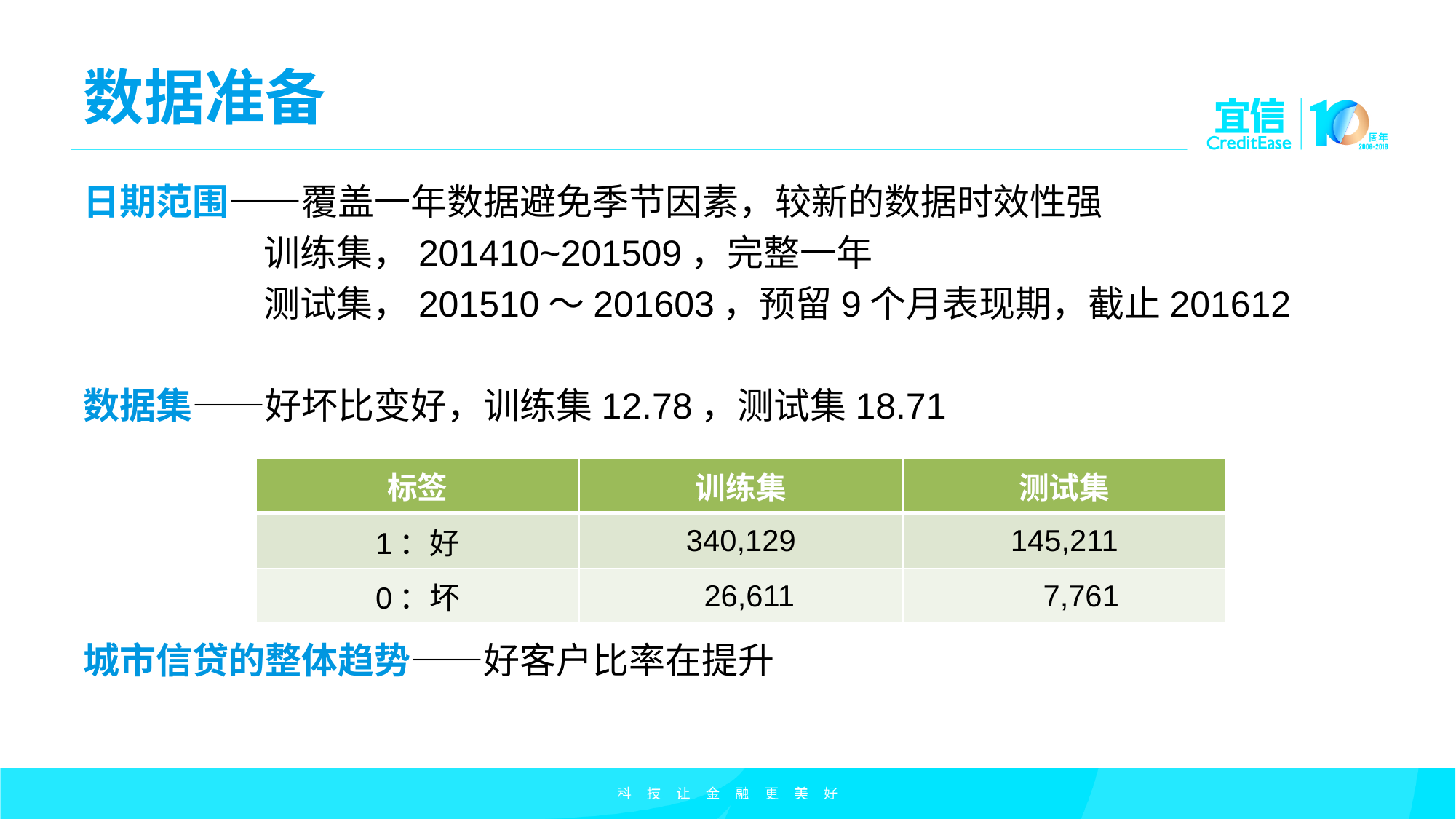

# 数据准备
日期范围——覆盖一年数据避免季节因素，较新的数据时效性强
                     训练集，201410~201509，完整一年
                     测试集，201510～201603，预留9个月表现期，截止201612

数据集——好坏比变好，训练集12.78，测试集18.71

城市信贷的整体趋势——好客户比率在提升

| 标签 | 训练集 | 测试集 |
| --- | --- | --- |
| 1：好 | 340,129 | 145,211 |
| 0：坏 | 26,611 | 7,761 |